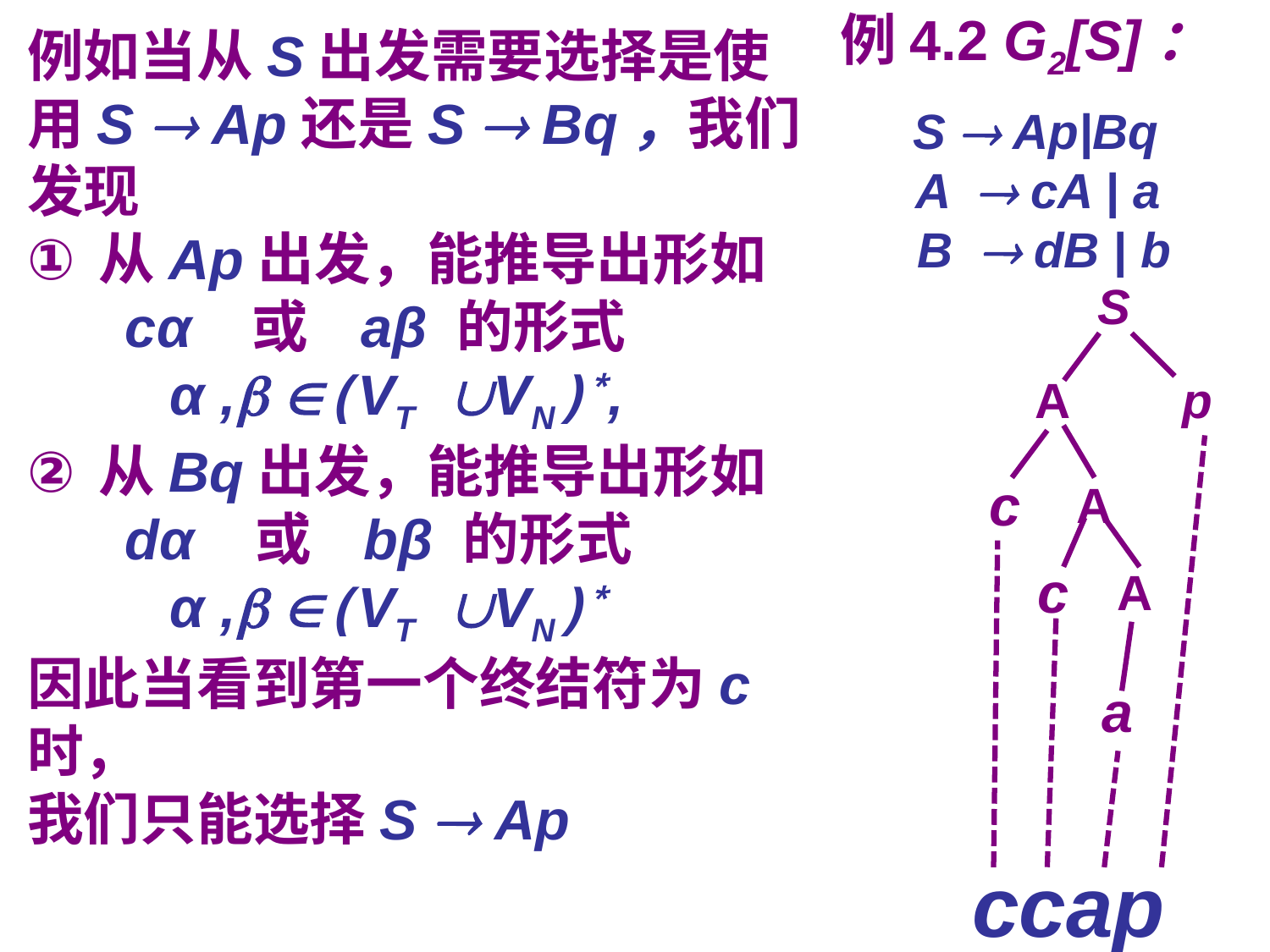

例4.2 G2[S]：

           S → Ap|Bq	         	 A  → cA | a
	 B  → dB | b
例如当从S出发需要选择是使用S → Ap还是S → Bq，我们发现
从Ap出发，能推导出形如    cα   或   aβ 的形式
	 α ,β ∈(VT ∪VN)*,
从Bq出发，能推导出形如    dα   或   bβ 的形式
	 α ,β ∈(VT ∪VN)*
因此当看到第一个终结符为c时，
我们只能选择S → Ap
S

A
p

c
A

c
A

a

           ccap